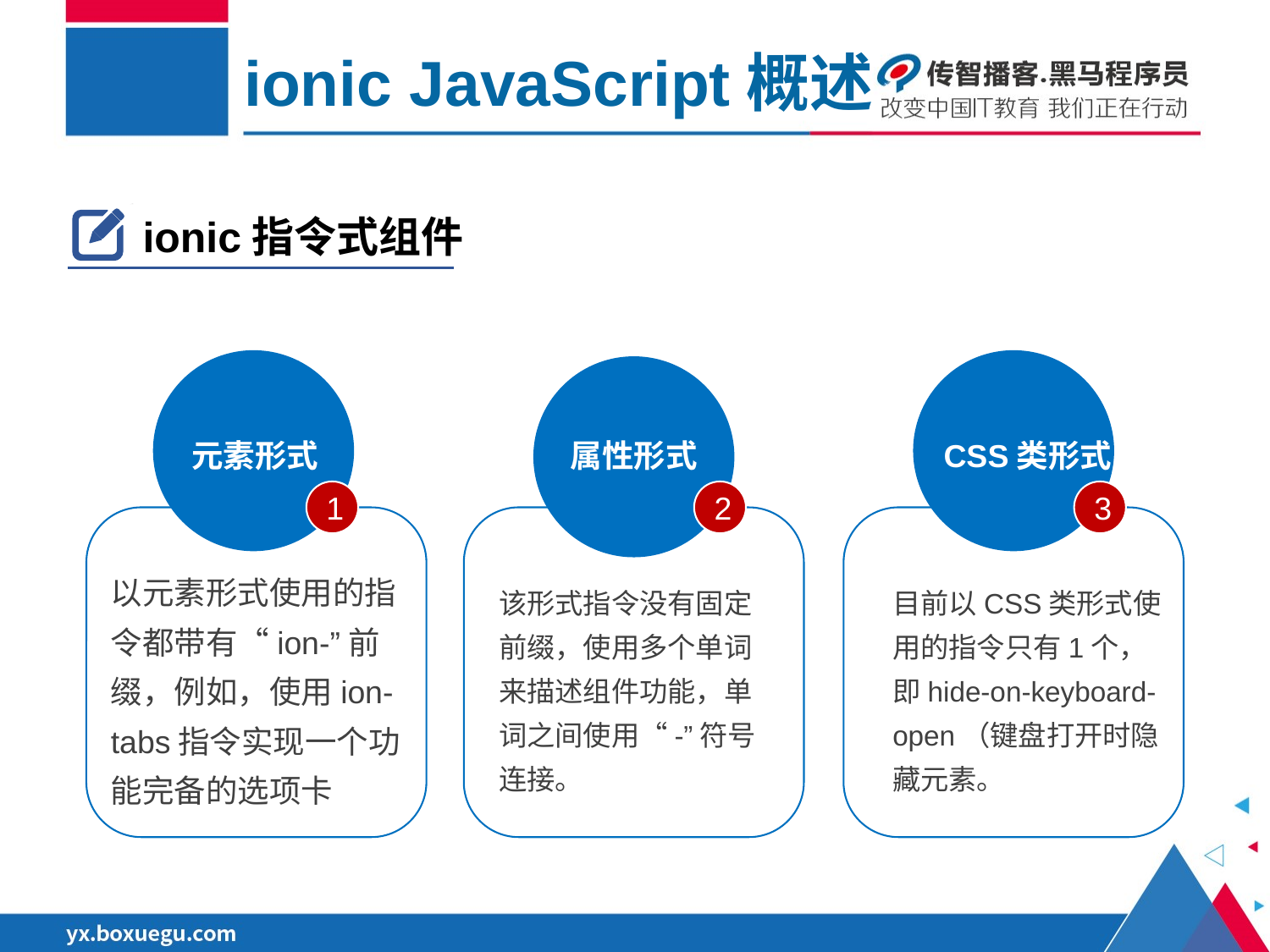

ionic JavaScript概述
ionic指令式组件

元素形式
属性形式
CSS类形式
1
2
3

以元素形式使用的指令都带有“ion-”前缀，例如，使用ion-tabs指令实现一个功能完备的选项卡
该形式指令没有固定前缀，使用多个单词来描述组件功能，单词之间使用“-”符号连接。
目前以CSS类形式使用的指令只有1个，即hide-on-keyboard-open（键盘打开时隐藏元素。